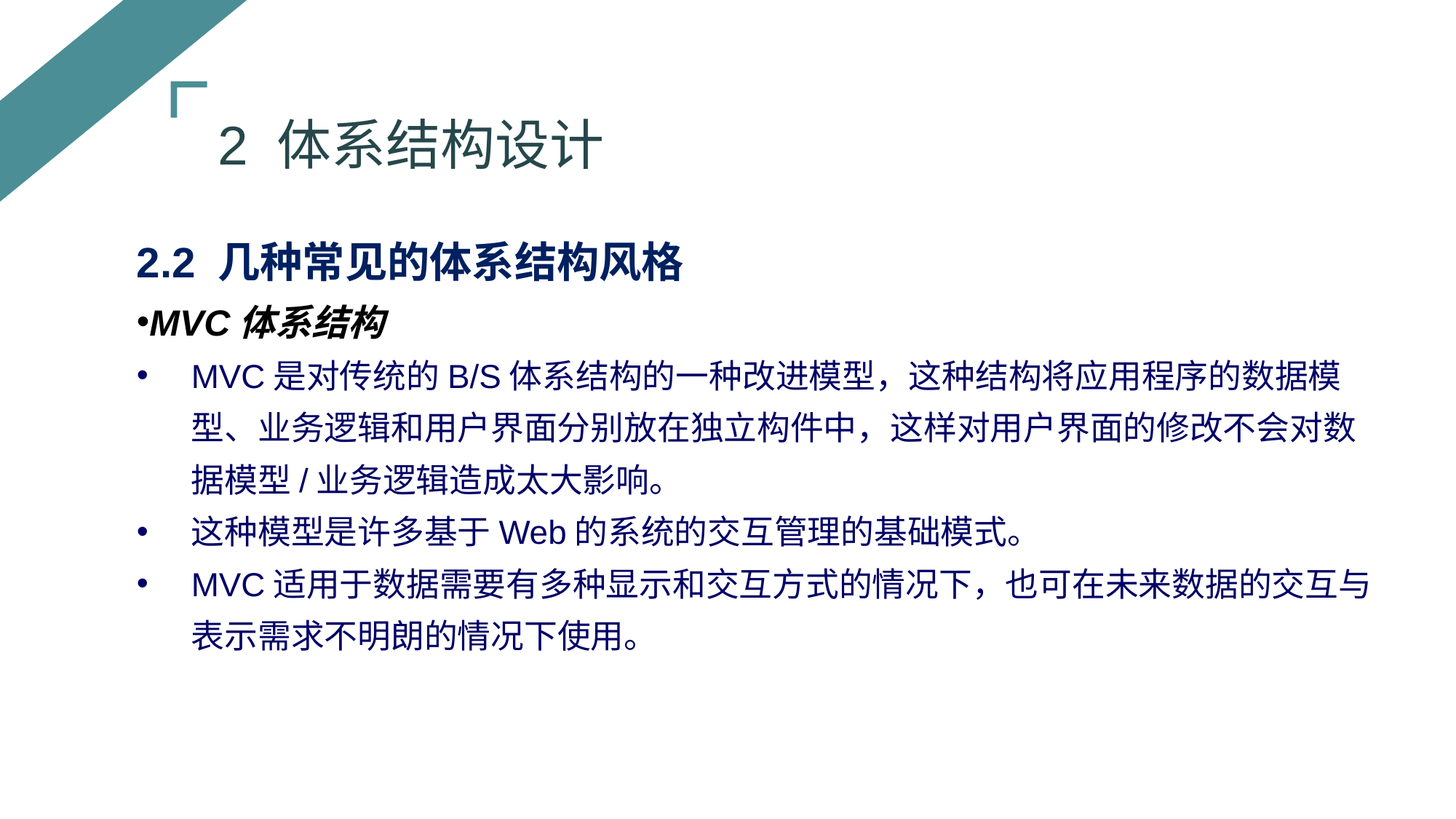

2 体系结构设计
2.2 几种常见的体系结构风格
MVC体系结构
MVC是对传统的B/S体系结构的一种改进模型，这种结构将应用程序的数据模型、业务逻辑和用户界面分别放在独立构件中，这样对用户界面的修改不会对数据模型/业务逻辑造成太大影响。
这种模型是许多基于Web的系统的交互管理的基础模式。
MVC适用于数据需要有多种显示和交互方式的情况下，也可在未来数据的交互与表示需求不明朗的情况下使用。